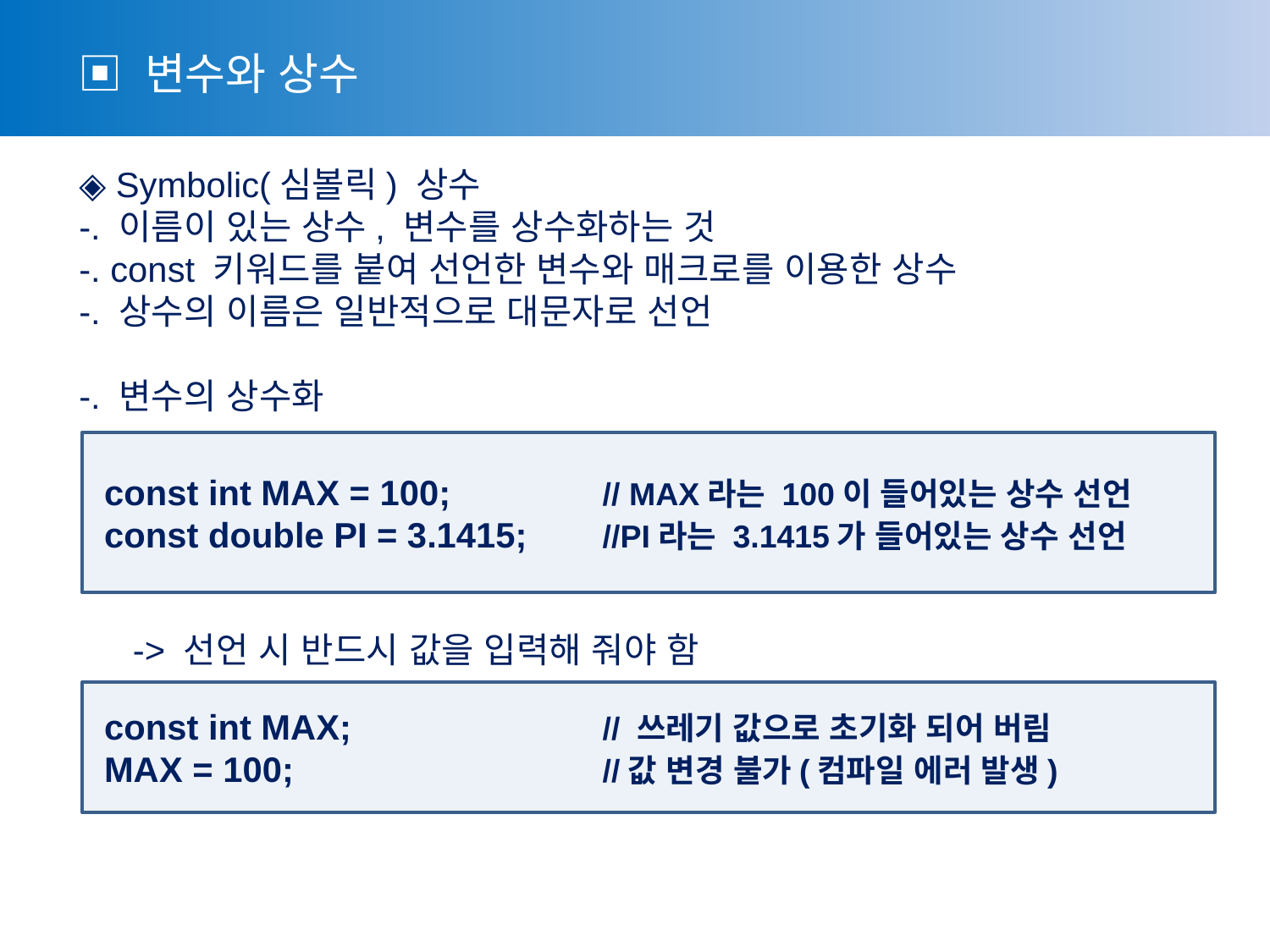

▣ 변수와 상수
 ◈ Symbolic(심볼릭) 상수
 -. 이름이 있는 상수, 변수를 상수화하는 것
 -. const 키워드를 붙여 선언한 변수와 매크로를 이용한 상수
 -. 상수의 이름은 일반적으로 대문자로 선언

 -. 변수의 상수화

-> 선언 시 반드시 값을 입력해 줘야 함

 const int MAX = 100;		// MAX라는 100이 들어있는 상수 선언
 const double PI = 3.1415;	//PI라는 3.1415가 들어있는 상수 선언
 const int MAX;		// 쓰레기 값으로 초기화 되어 버림
 MAX = 100;			//값 변경 불가(컴파일 에러 발생)